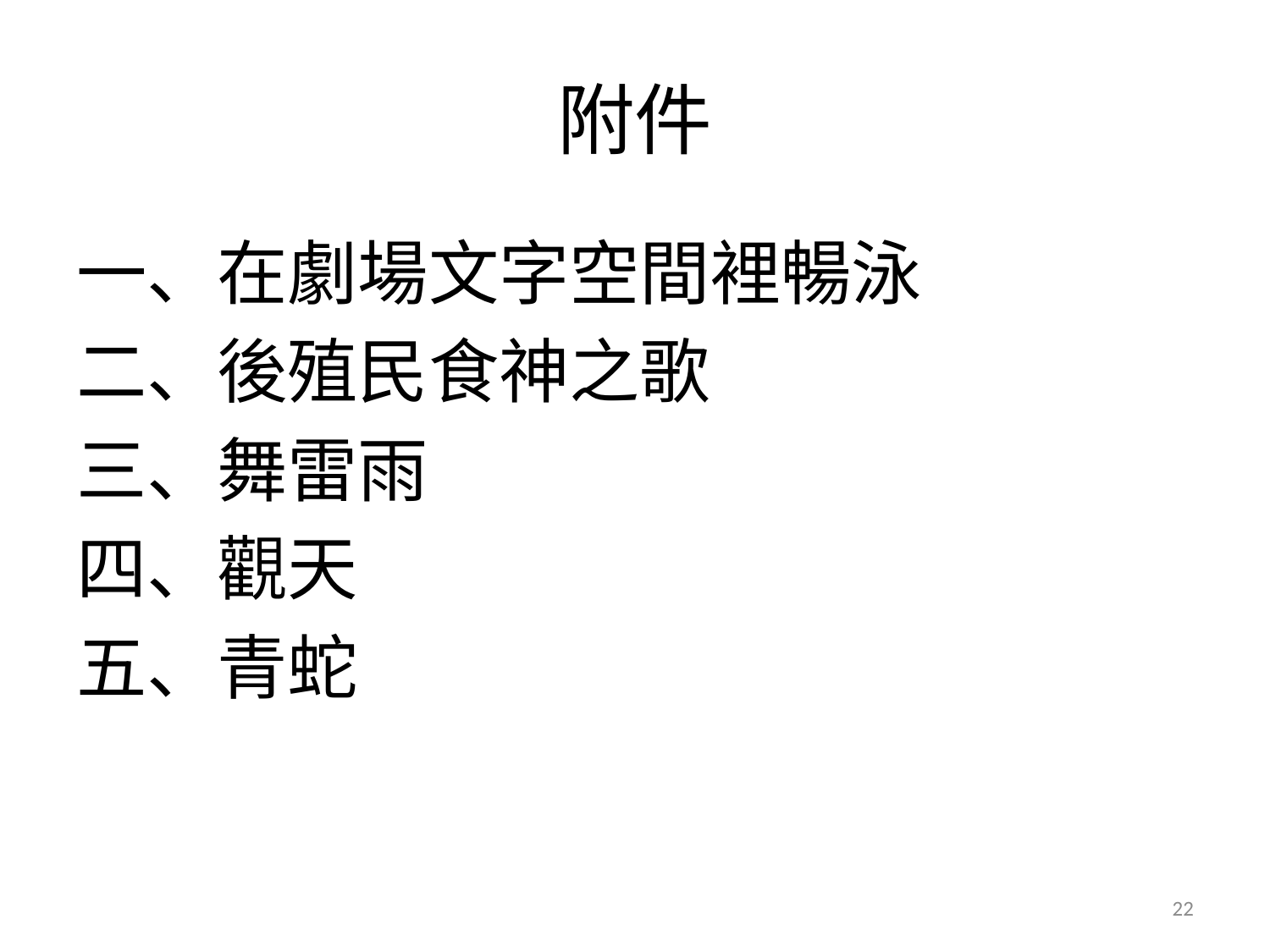

# 附件
一、在劇場文字空間裡暢泳
二、後殖民食神之歌
三、舞雷雨
四、觀天
五、青蛇
22